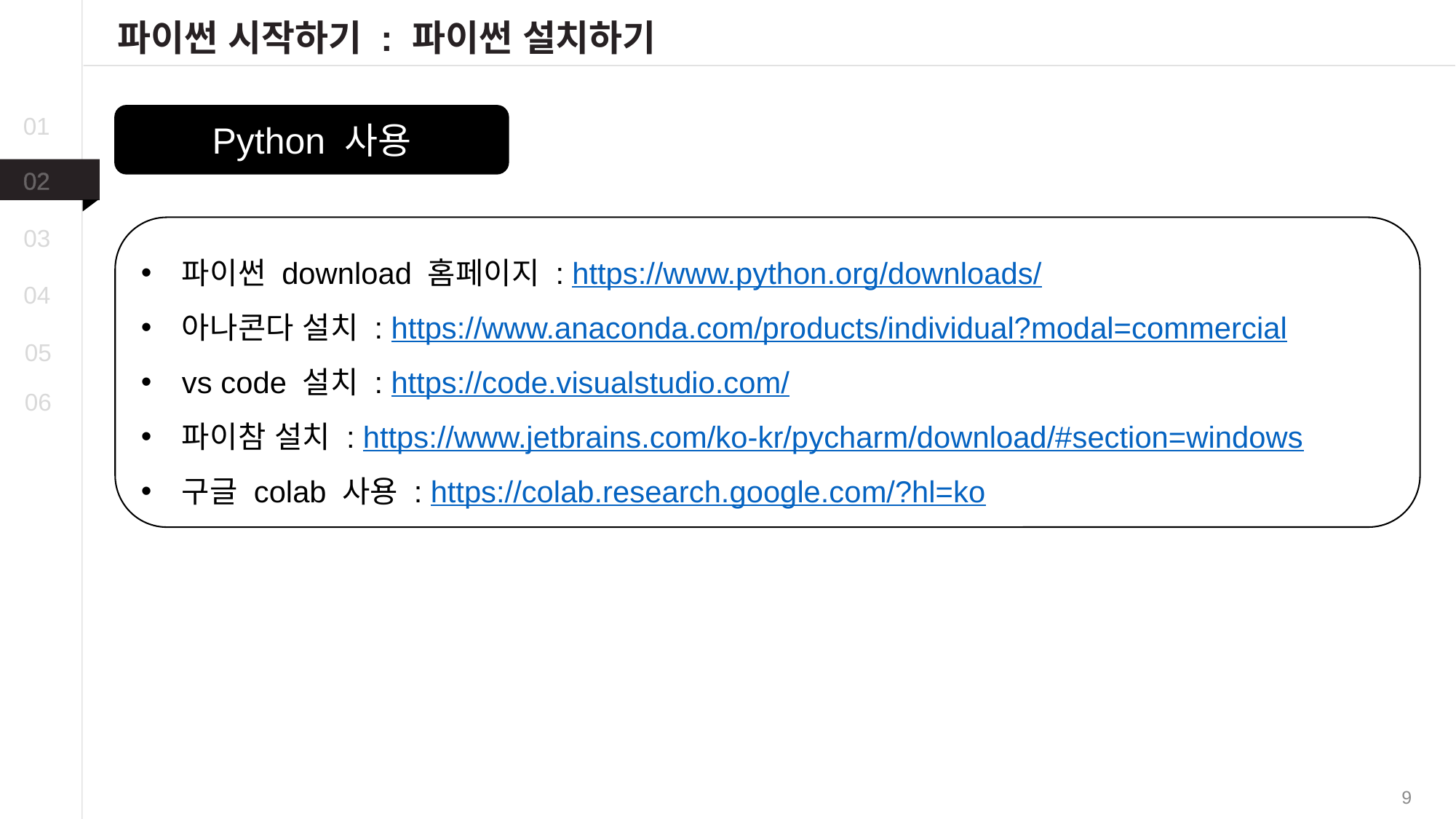

파이썬 시작하기 : 파이썬 설치하기
Python 사용
01

02

03
파이썬 download 홈페이지 : https://www.python.org/downloads/
아나콘다 설치 : https://www.anaconda.com/products/individual?modal=commercial
vs code 설치 : https://code.visualstudio.com/
파이참 설치 : https://www.jetbrains.com/ko-kr/pycharm/download/#section=windows
구글 colab 사용 : https://colab.research.google.com/?hl=ko
04
05
06
9